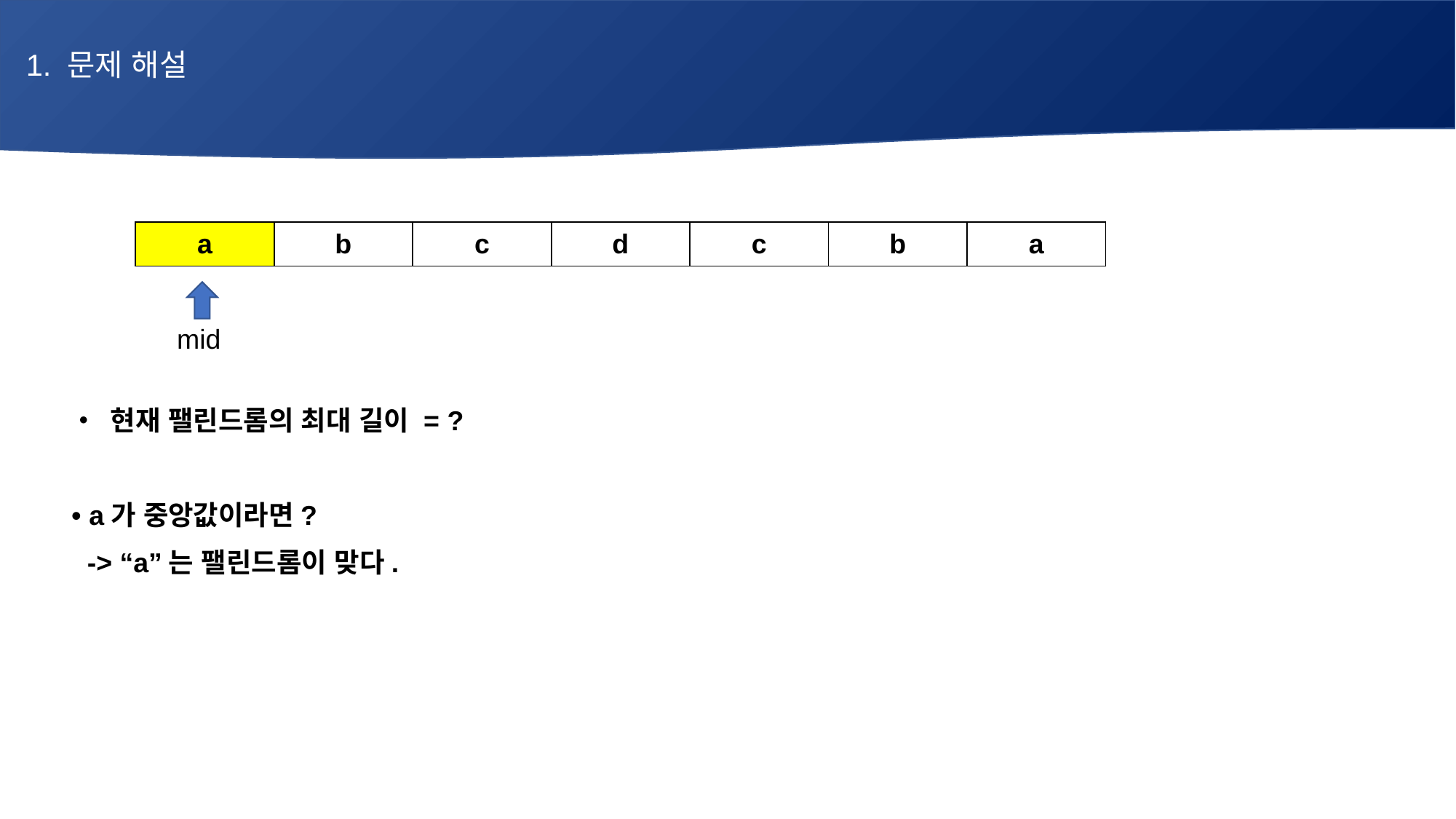

1. 문제 해설
# 매주 1 과제 LV2

 • 현재 팰린드롬의 최대 길이 = ?

 • a가 중앙값이라면?
   -> “a”는 팰린드롬이 맞다.

| a | b | c | d | c | b | a |
| --- | --- | --- | --- | --- | --- | --- |

mid